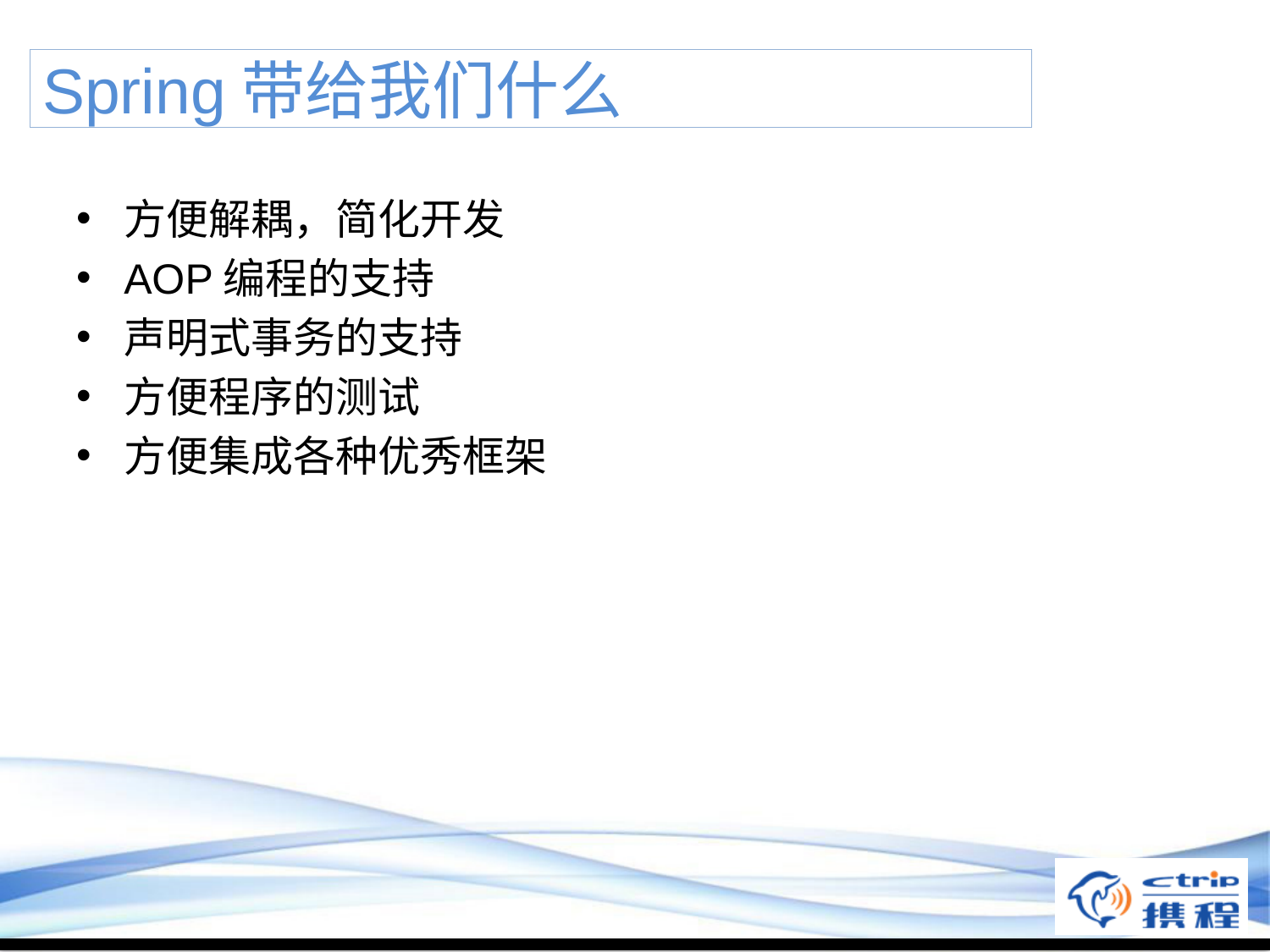

# Spring带给我们什么
方便解耦，简化开发
AOP编程的支持
声明式事务的支持
方便程序的测试
方便集成各种优秀框架